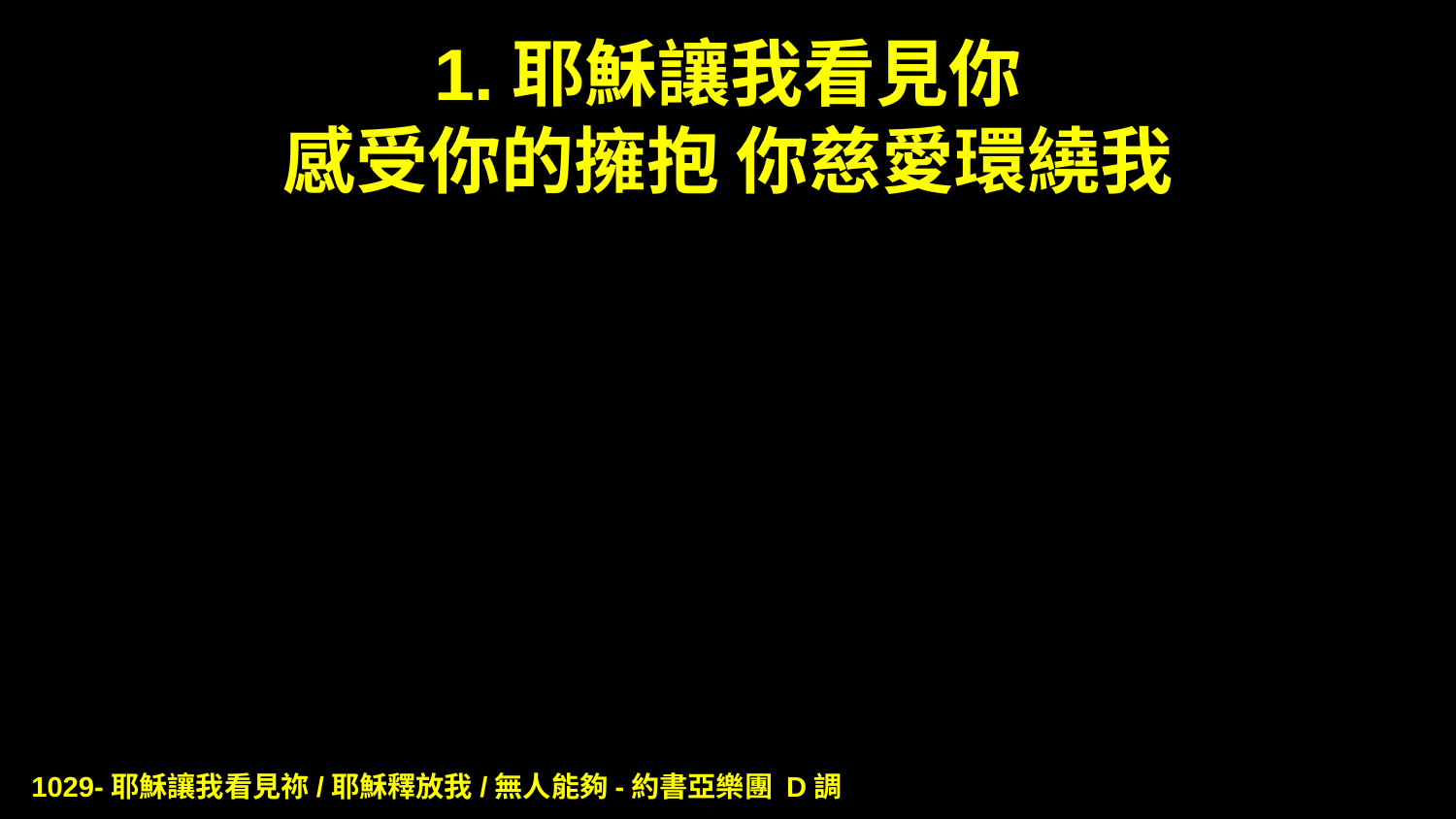

# 1.耶穌讓我看見你 感受你的擁抱 你慈愛環繞我
1029-耶穌讓我看見祢/耶穌釋放我/無人能夠-約書亞樂團 D調